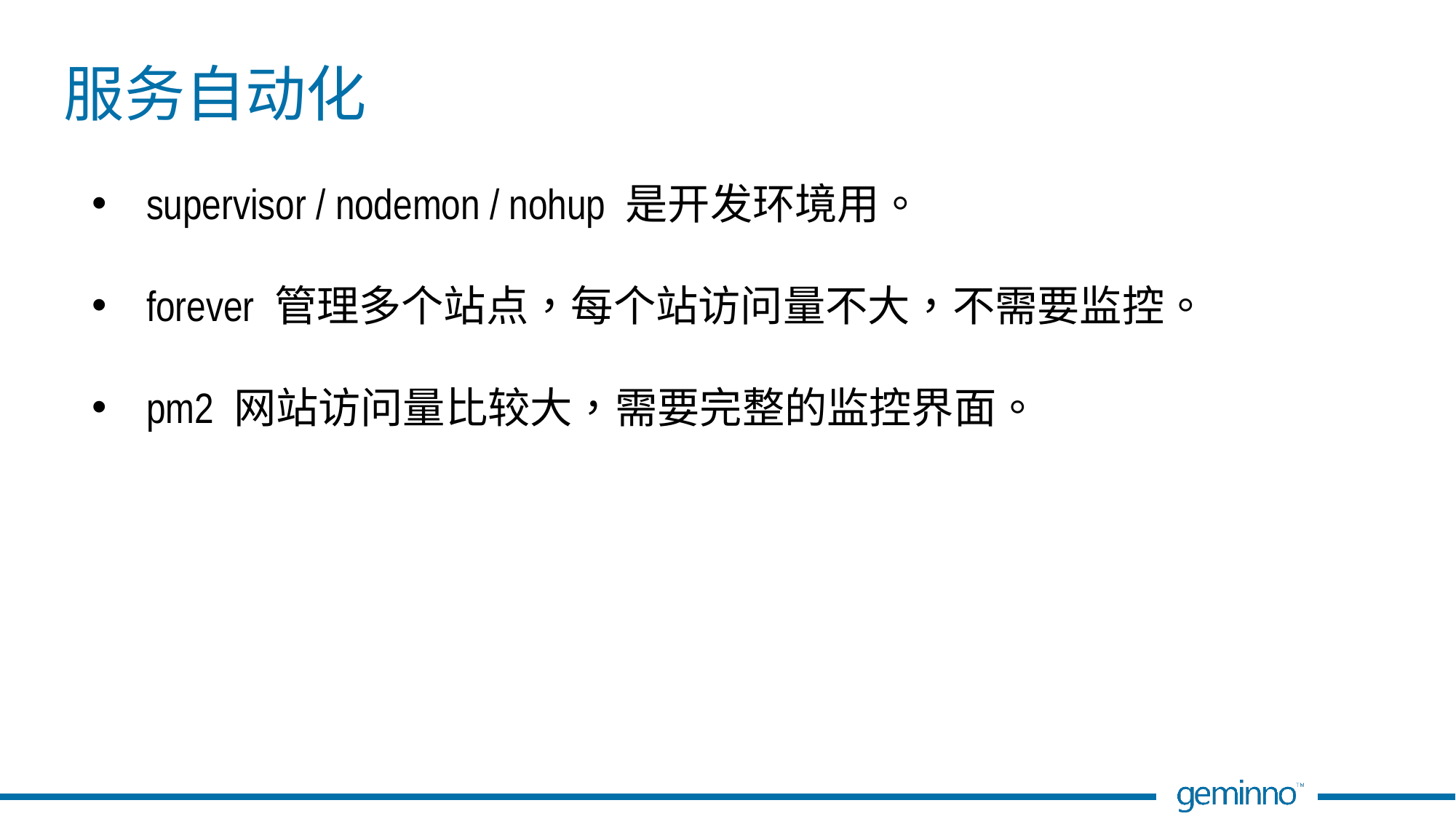

# 服务自动化
supervisor / nodemon / nohup 是开发环境用。

forever 管理多个站点，每个站访问量不大，不需要监控。

pm2 网站访问量比较大，需要完整的监控界面。